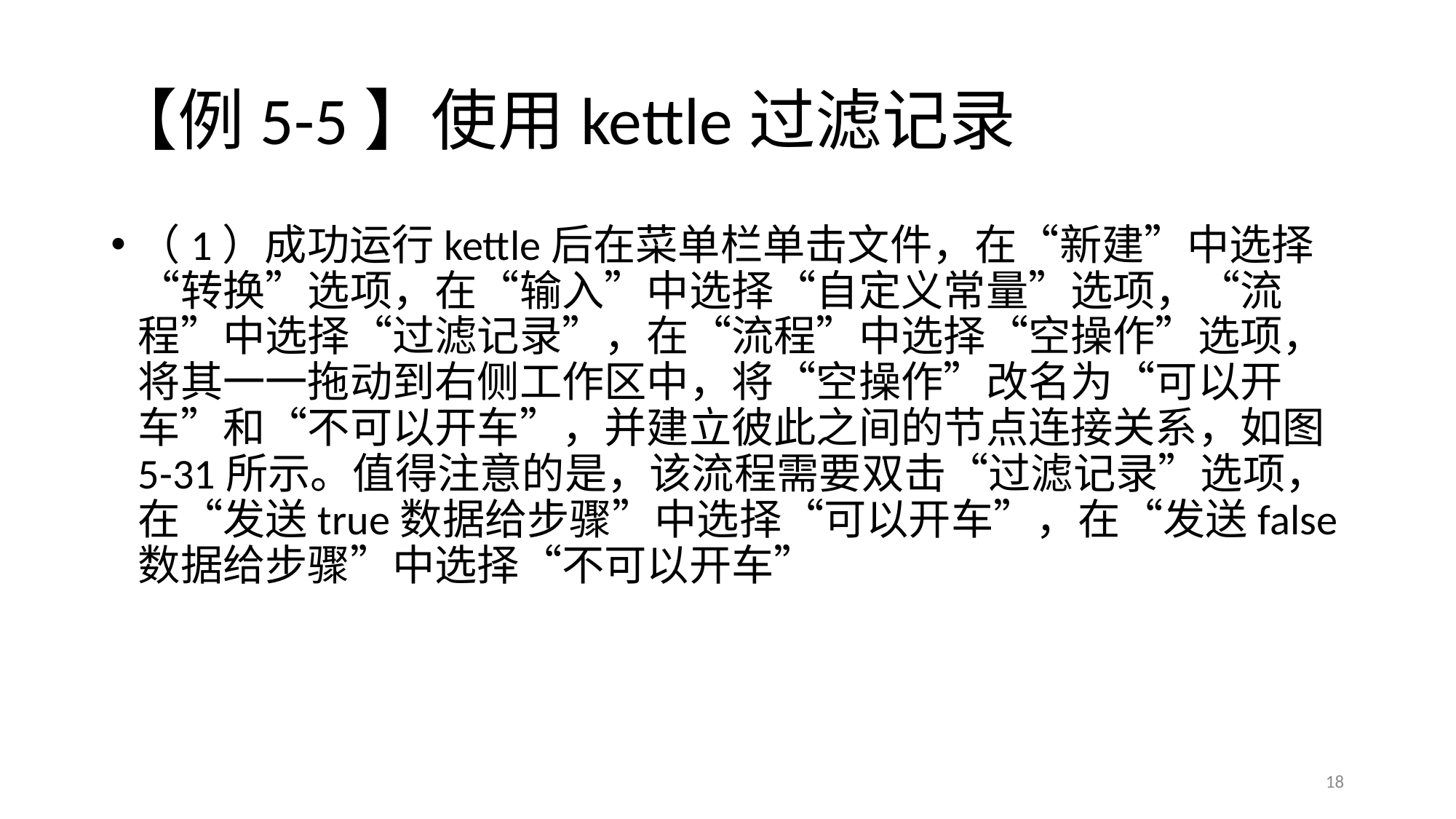

# 【例5-5】使用kettle过滤记录
（1）成功运行kettle后在菜单栏单击文件，在“新建”中选择“转换”选项，在“输入”中选择“自定义常量”选项，“流程”中选择“过滤记录”，在“流程”中选择“空操作”选项，将其一一拖动到右侧工作区中，将“空操作”改名为“可以开车”和“不可以开车”，并建立彼此之间的节点连接关系，如图5-31所示。值得注意的是，该流程需要双击“过滤记录”选项，在“发送true数据给步骤”中选择“可以开车”，在“发送false数据给步骤”中选择“不可以开车”
18